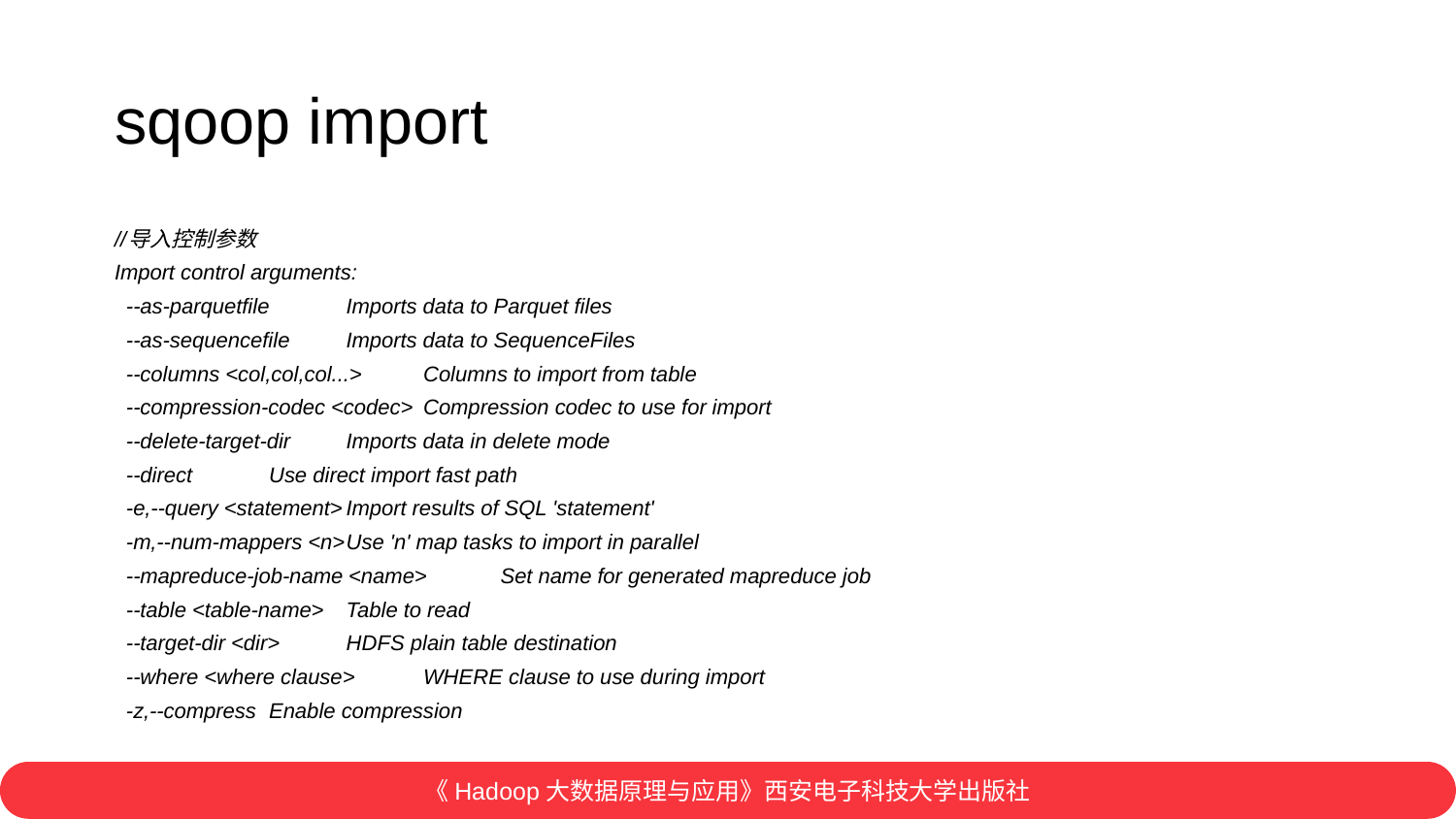

# sqoop import
//导入控制参数
Import control arguments:
  --as-parquetfile		Imports data to Parquet files
  --as-sequencefile		Imports data to SequenceFiles
  --columns <col,col,col...>		Columns to import from table
  --compression-codec <codec>	Compression codec to use for import
  --delete-target-dir		Imports data in delete mode
  --direct			Use direct import fast path
  -e,--query <statement>		Import results of SQL 'statement'
  -m,--num-mappers <n>		Use 'n' map tasks to import in parallel
  --mapreduce-job-name <name>	Set name for generated mapreduce job
  --table <table-name>		Table to read
  --target-dir <dir>		HDFS plain table destination
  --where <where clause>		WHERE clause to use during import
  -z,--compress		Enable compression